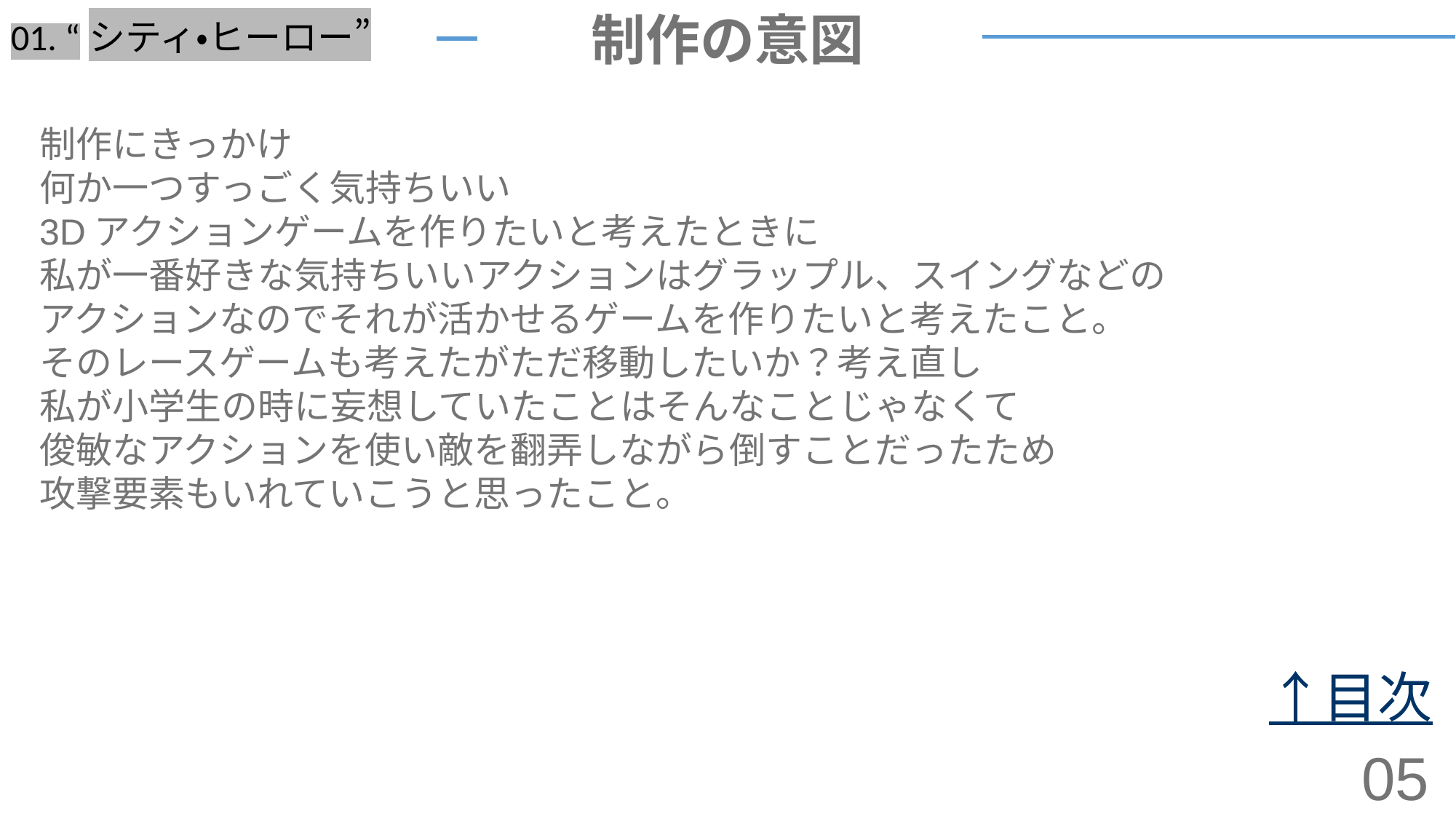

# 01. “シティ・ヒーロー”
制作の意図
制作にきっかけ
何か一つすっごく気持ちいい
3Dアクションゲームを作りたいと考えたときに
私が一番好きな気持ちいいアクションはグラップル、スイングなどの
アクションなのでそれが活かせるゲームを作りたいと考えたこと。
そのレースゲームも考えたがただ移動したいか？考え直し
私が小学生の時に妄想していたことはそんなことじゃなくて
俊敏なアクションを使い敵を翻弄しながら倒すことだったため
攻撃要素もいれていこうと思ったこと。
↑目次
05